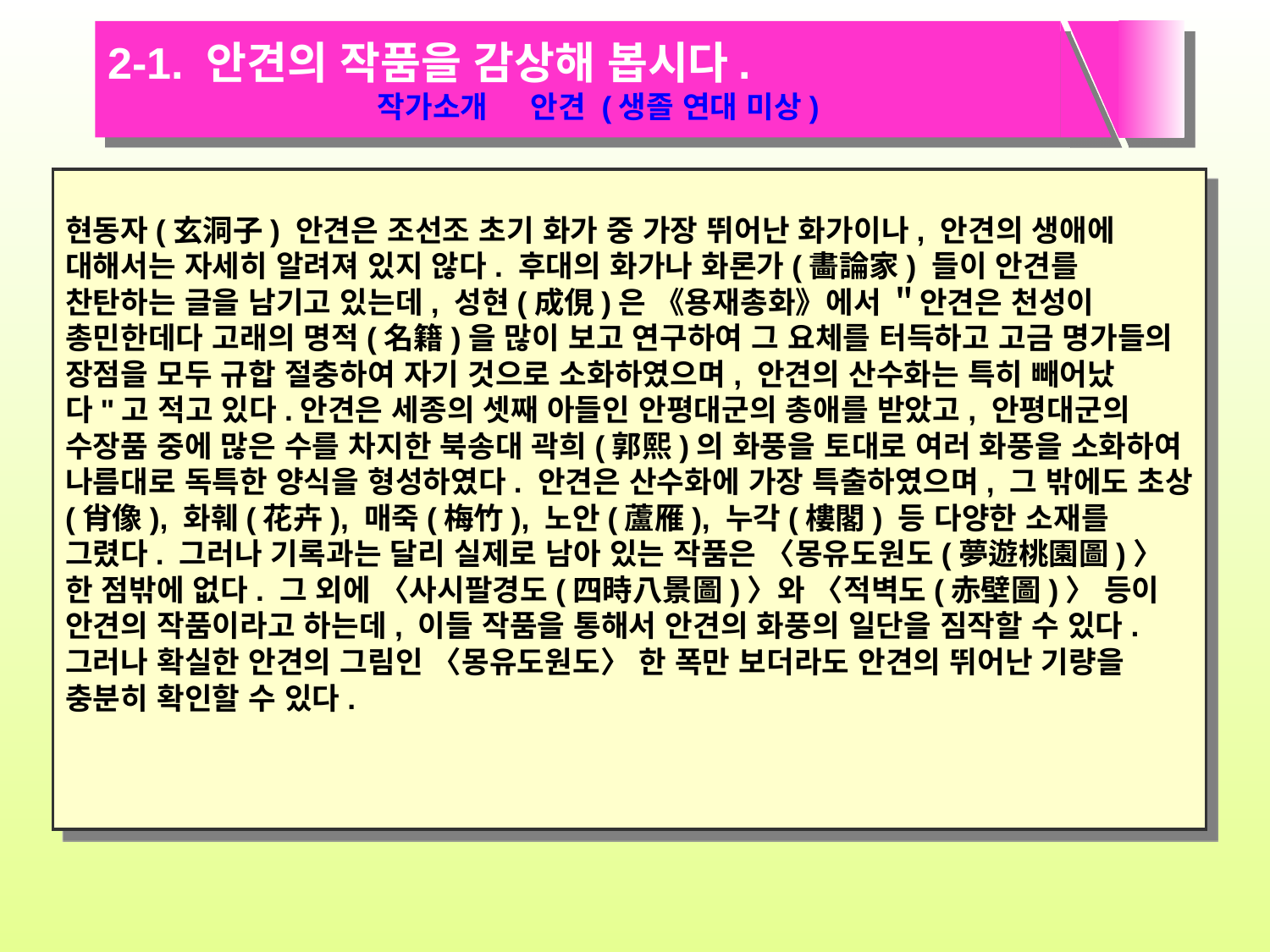

2-1. 안견의 작품을 감상해 봅시다.
                               작가소개     안견 (생졸 연대 미상)

현동자(玄洞子) 안견은 조선조 초기 화가 중 가장 뛰어난 화가이나, 안견의 생애에 대해서는 자세히 알려져 있지 않다. 후대의 화가나 화론가(畵論家) 들이 안견를 찬탄하는 글을 남기고 있는데, 성현(成俔)은 《용재총화》에서 ＂안견은 천성이 총민한데다 고래의 명적(名籍)을 많이 보고 연구하여 그 요체를 터득하고 고금 명가들의 장점을 모두 규합 절충하여 자기 것으로 소화하였으며, 안견의 산수화는 특히 빼어났다"고 적고 있다.안견은 세종의 셋째 아들인 안평대군의 총애를 받았고, 안평대군의 수장품 중에 많은 수를 차지한 북송대 곽희(郭熙)의 화풍을 토대로 여러 화풍을 소화하여 나름대로 독특한 양식을 형성하였다. 안견은 산수화에 가장 특출하였으며, 그 밖에도 초상(肖像), 화훼(花卉), 매죽(梅竹), 노안(蘆雁), 누각(樓閣) 등 다양한 소재를 그렸다. 그러나 기록과는 달리 실제로 남아 있는 작품은 〈몽유도원도(夢遊桃園圖)〉 한 점밖에 없다. 그 외에 〈사시팔경도(四時八景圖)〉와 〈적벽도(赤壁圖)〉 등이 안견의 작품이라고 하는데, 이들 작품을 통해서 안견의 화풍의 일단을 짐작할 수 있다. 그러나 확실한 안견의 그림인 〈몽유도원도〉 한 폭만 보더라도 안견의 뛰어난 기량을 충분히 확인할 수 있다.